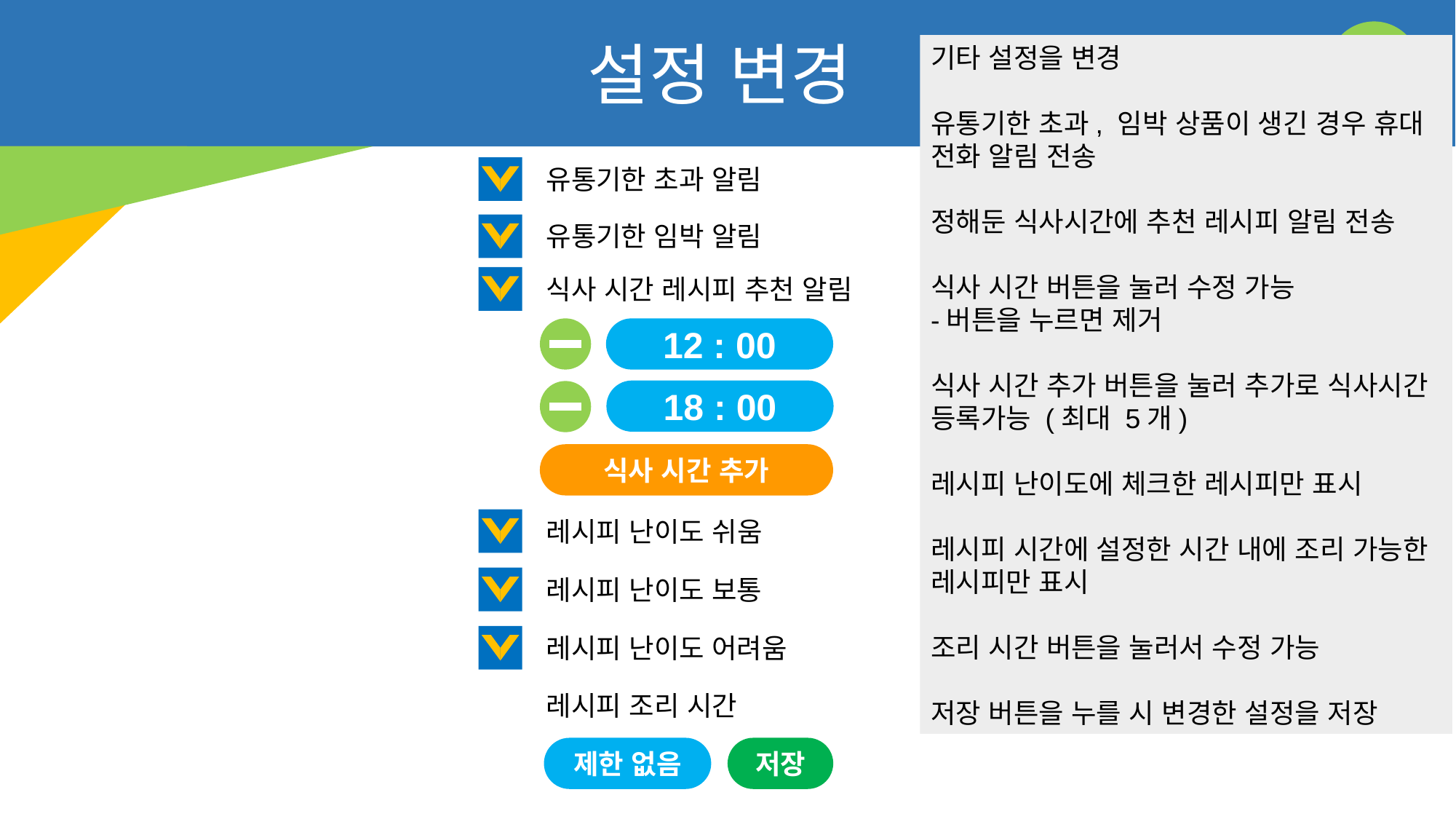

설정 변경

기타 설정을 변경

유통기한 초과, 임박 상품이 생긴 경우 휴대 전화 알림 전송

정해둔 식사시간에 추천 레시피 알림 전송

식사 시간 버튼을 눌러 수정 가능
-버튼을 누르면 제거

식사 시간 추가 버튼을 눌러 추가로 식사시간 등록가능 (최대 5개)

레시피 난이도에 체크한 레시피만 표시

레시피 시간에 설정한 시간 내에 조리 가능한 레시피만 표시

조리 시간 버튼을 눌러서 수정 가능

저장 버튼을 누를 시 변경한 설정을 저장

유통기한 초과 알림
유통기한 임박 알림

식사 시간 레시피 추천 알림

12 : 00
18 : 00

식사 시간 추가

레시피 난이도 쉬움

레시피 난이도 보통

레시피 난이도 어려움
레시피 조리 시간
제한 없음
저장